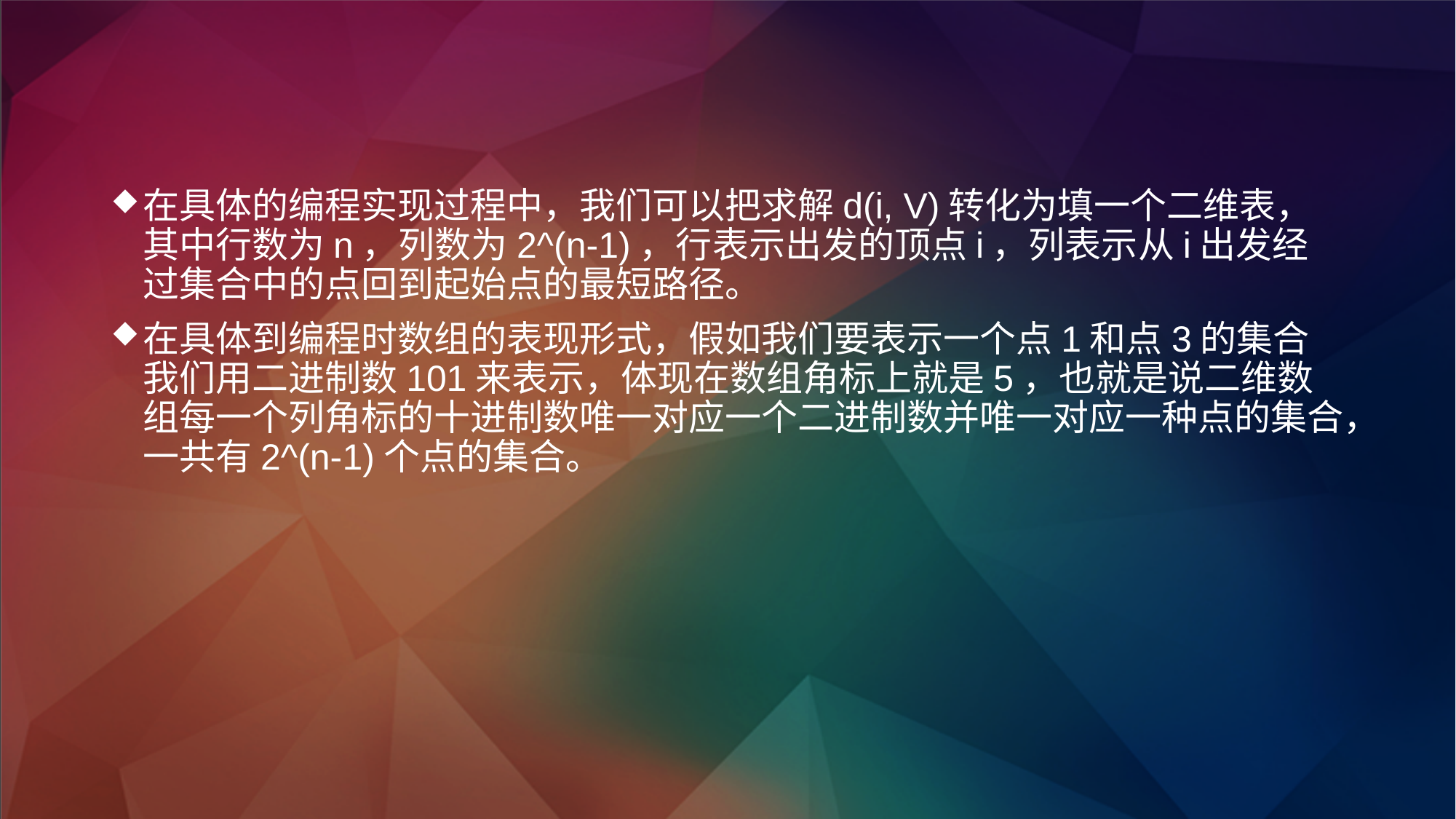

#
在具体的编程实现过程中，我们可以把求解d(i, V)转化为填一个二维表，其中行数为n，列数为2^(n-1)，行表示出发的顶点i，列表示从i出发经过集合中的点回到起始点的最短路径。
在具体到编程时数组的表现形式，假如我们要表示一个点1和点3的集合我们用二进制数101来表示，体现在数组角标上就是5，也就是说二维数组每一个列角标的十进制数唯一对应一个二进制数并唯一对应一种点的集合，一共有2^(n-1)个点的集合。